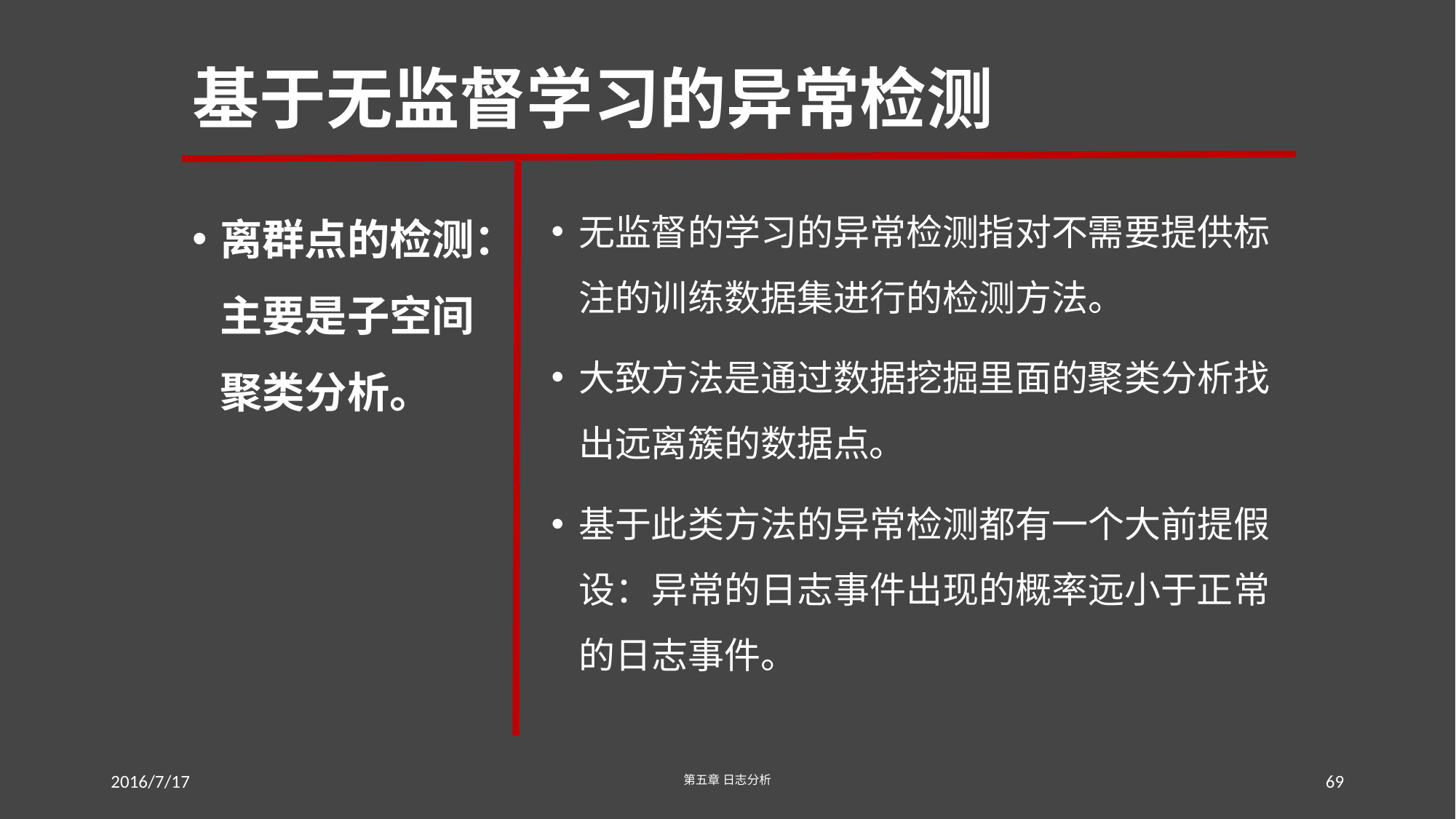

# 基于无监督学习的异常检测
离群点的检测：主要是子空间聚类分析。
无监督的学习的异常检测指对不需要提供标注的训练数据集进行的检测方法。
大致方法是通过数据挖掘里面的聚类分析找出远离簇的数据点。
基于此类方法的异常检测都有一个大前提假设：异常的日志事件出现的概率远小于正常的日志事件。
2016/7/17
第五章 日志分析
69